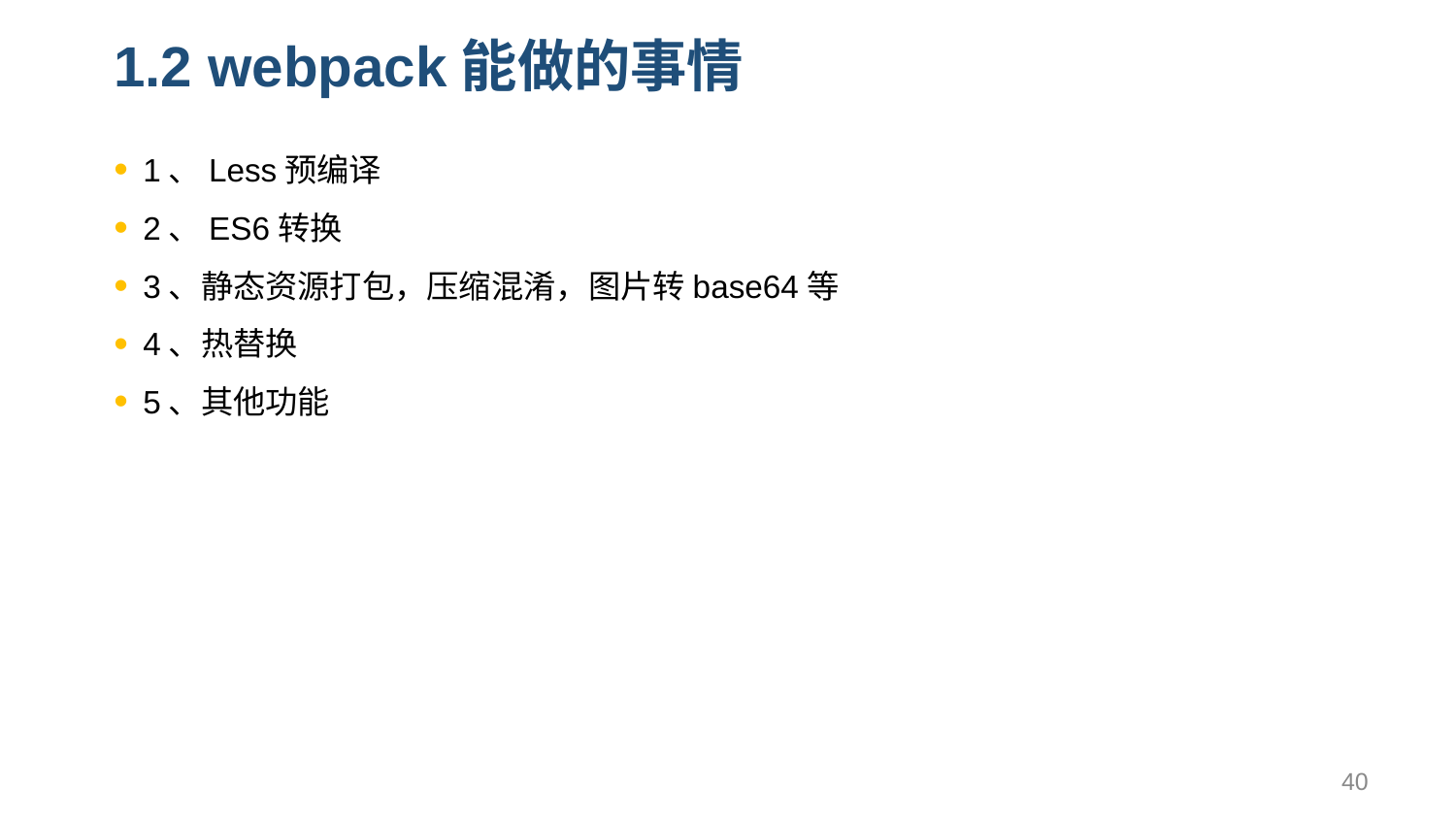

# 1.2 webpack能做的事情
1、Less预编译
2、ES6转换
3、静态资源打包，压缩混淆，图片转base64等
4、热替换
5、其他功能
40